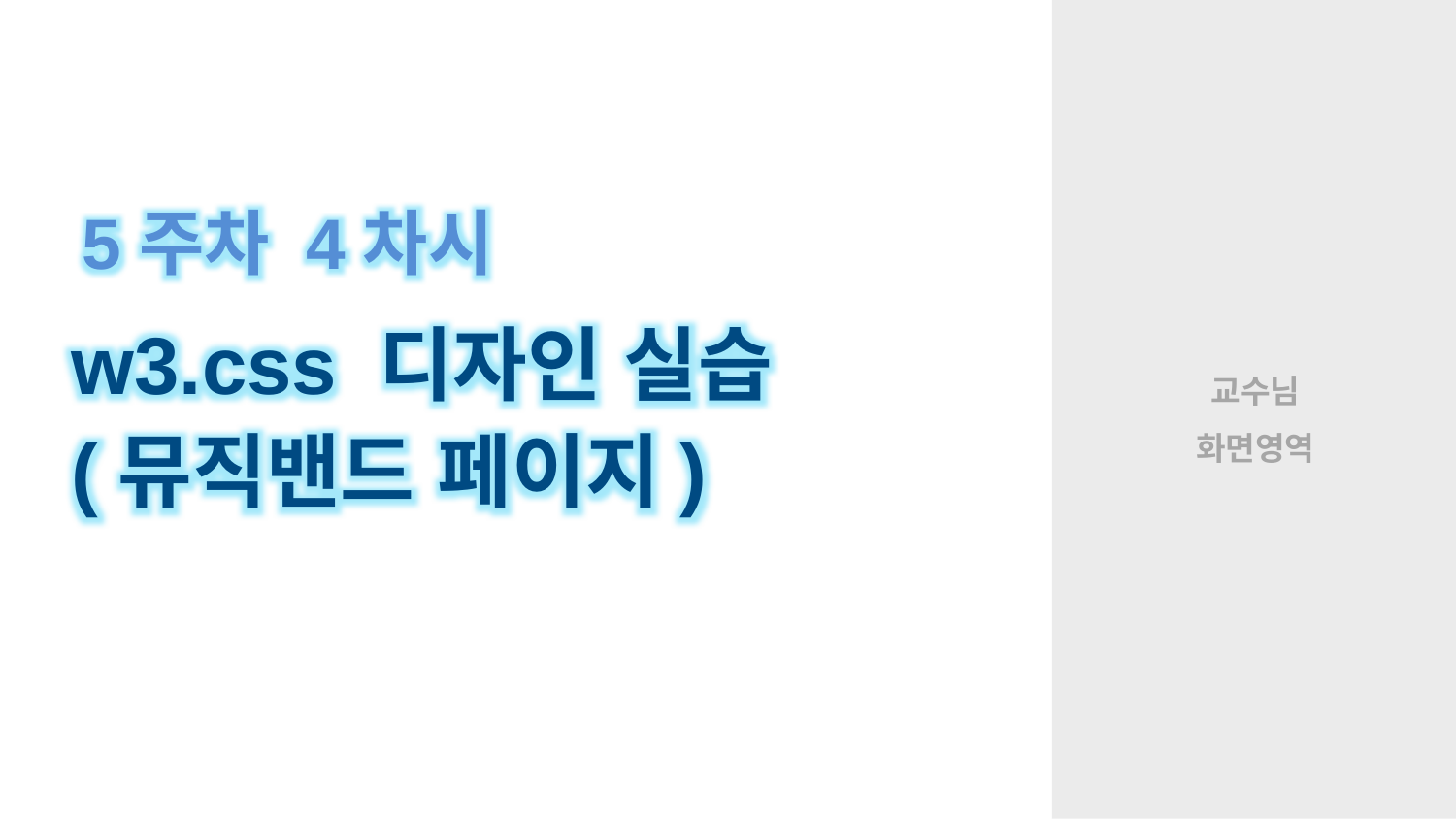

5주차 4차시
w3.css 디자인 실습
(뮤직밴드 페이지)